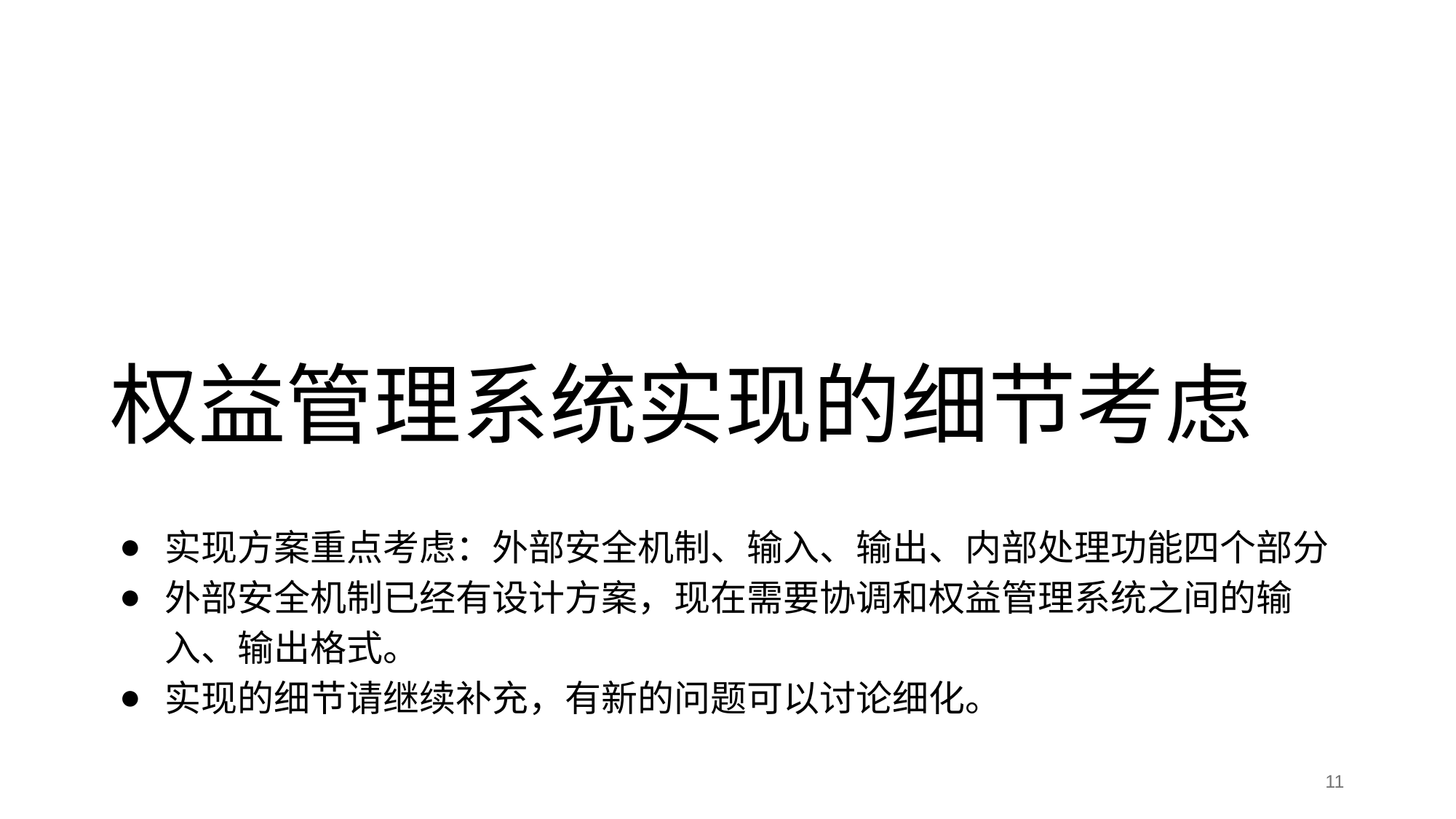

# 权益管理系统实现的细节考虑
实现方案重点考虑：外部安全机制、输入、输出、内部处理功能四个部分
外部安全机制已经有设计方案，现在需要协调和权益管理系统之间的输入、输出格式。
实现的细节请继续补充，有新的问题可以讨论细化。
11